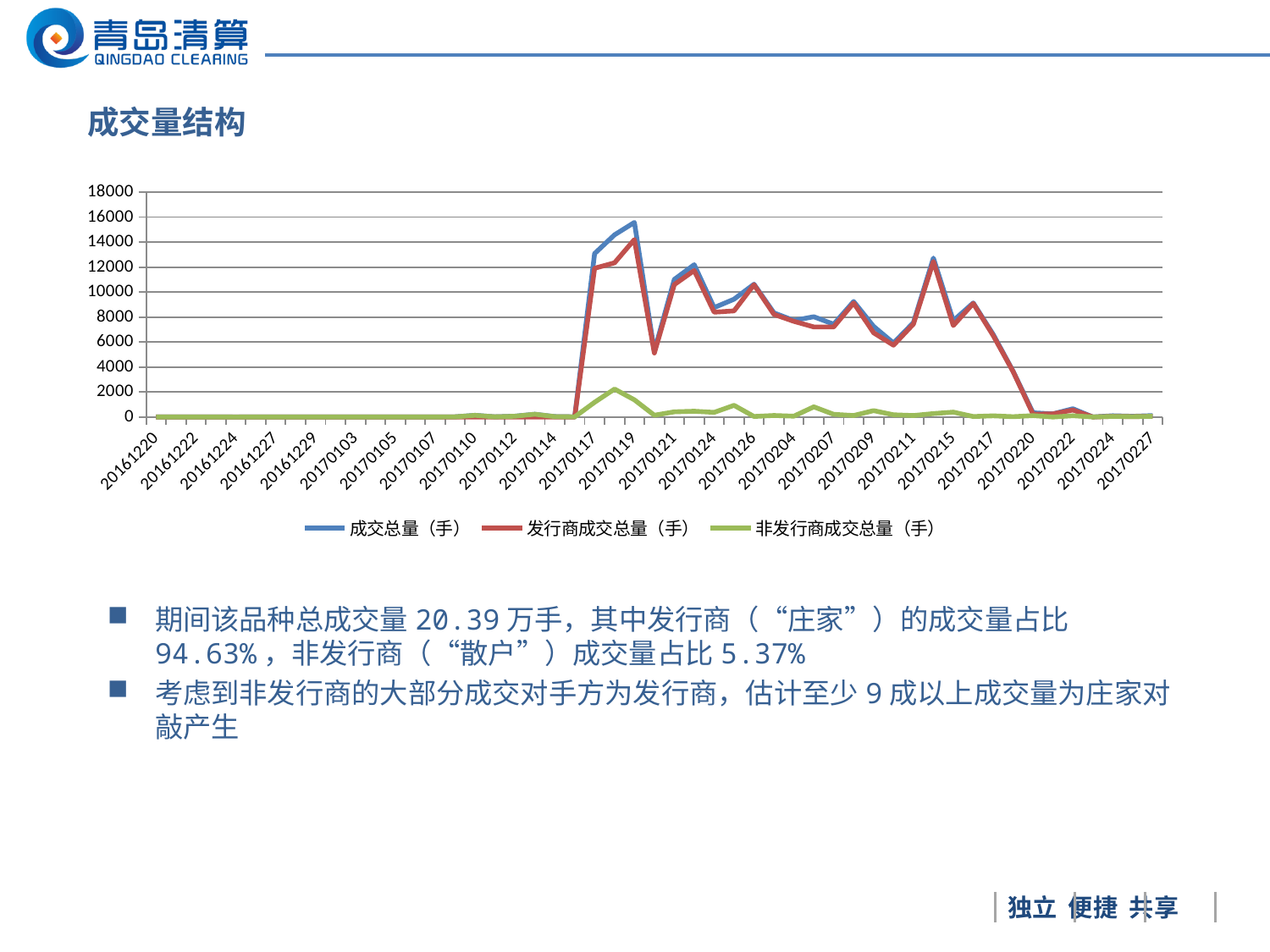

战略布局图
成交量结构

### Chart

| Category | 成交总量（手） | 发行商成交总量（手） | 非发行商成交总量（手） |
|---|---|---|---|
| 20161220 | 2.0 | 1.0 | 1.0 |
| 20161221 | 2.0 | 1.0 | 1.0 |
| 20161222 | 2.0 | 1.0 | 1.0 |
| 20161223 | 2.0 | 1.0 | 1.0 |
| 20161224 | 2.0 | 2.0 | 0.0 |
| 20161226 | 2.0 | 1.0 | 1.0 |
| 20161227 | 2.0 | 1.0 | 1.0 |
| 20161228 | 2.0 | 1.0 | 1.0 |
| 20161229 | 2.0 | 1.0 | 1.0 |
| 20161230 | 4.0 | 2.0 | 2.0 |
| 20170103 | 2.0 | 1.0 | 1.0 |
| 20170104 | 2.0 | 1.0 | 1.0 |
| 20170105 | 2.0 | 1.0 | 1.0 |
| 20170106 | 6.0 | 1.0 | 5.0 |
| 20170107 | 2.0 | 1.0 | 1.0 |
| 20170109 | 14.0 | 1.0 | 13.0 |
| 20170110 | 136.0 | 1.0 | 135.0 |
| 20170111 | 14.0 | 1.0 | 13.0 |
| 20170112 | 64.0 | 1.0 | 63.0 |
| 20170113 | 220.0 | 0.0 | 220.0 |
| 20170114 | 32.0 | 1.0 | 31.0 |
| 20170116 | 10.0 | 1.0 | 9.0 |
| 20170117 | 13080.0 | 11904.0 | 1176.0 |
| 20170118 | 14578.0 | 12342.0 | 2236.0 |
| 20170119 | 15572.0 | 14198.0 | 1374.0 |
| 20170120 | 5266.0 | 5123.0 | 143.0 |
| 20170121 | 11008.0 | 10596.0 | 412.0 |
| 20170123 | 12188.0 | 11726.0 | 462.0 |
| 20170124 | 8760.0 | 8390.0 | 370.0 |
| 20170125 | 9430.0 | 8495.0 | 935.0 |
| 20170126 | 10630.0 | 10588.0 | 42.0 |
| 20170203 | 8336.0 | 8216.0 | 120.0 |
| 20170204 | 7726.0 | 7659.0 | 67.0 |
| 20170206 | 8026.0 | 7212.0 | 814.0 |
| 20170207 | 7426.0 | 7212.0 | 214.0 |
| 20170208 | 9246.0 | 9128.0 | 118.0 |
| 20170209 | 7254.0 | 6745.0 | 509.0 |
| 20170210 | 5922.0 | 5746.0 | 176.0 |
| 20170211 | 7560.0 | 7442.0 | 118.0 |
| 20170213 | 12722.0 | 12447.0 | 275.0 |
| 20170215 | 7712.0 | 7323.0 | 389.0 |
| 20170216 | 9128.0 | 9090.0 | 38.0 |
| 20170217 | 6620.0 | 6526.0 | 94.0 |
| 20170218 | 3664.0 | 3637.0 | 27.0 |
| 20170220 | 332.0 | 223.0 | 109.0 |
| 20170221 | 250.0 | 250.0 | 0.0 |
| 20170222 | 660.0 | 559.0 | 101.0 |
| 20170223 | 2.0 | 1.0 | 1.0 |
| 20170224 | 100.0 | 50.0 | 50.0 |
| 20170225 | 56.0 | 28.0 | 28.0 |
| 20170227 | 114.0 | 57.0 | 57.0 |
期间该品种总成交量20.39万手，其中发行商（“庄家”）的成交量占比94.63%，非发行商（“散户”）成交量占比5.37%
考虑到非发行商的大部分成交对手方为发行商，估计至少9成以上成交量为庄家对敲产生